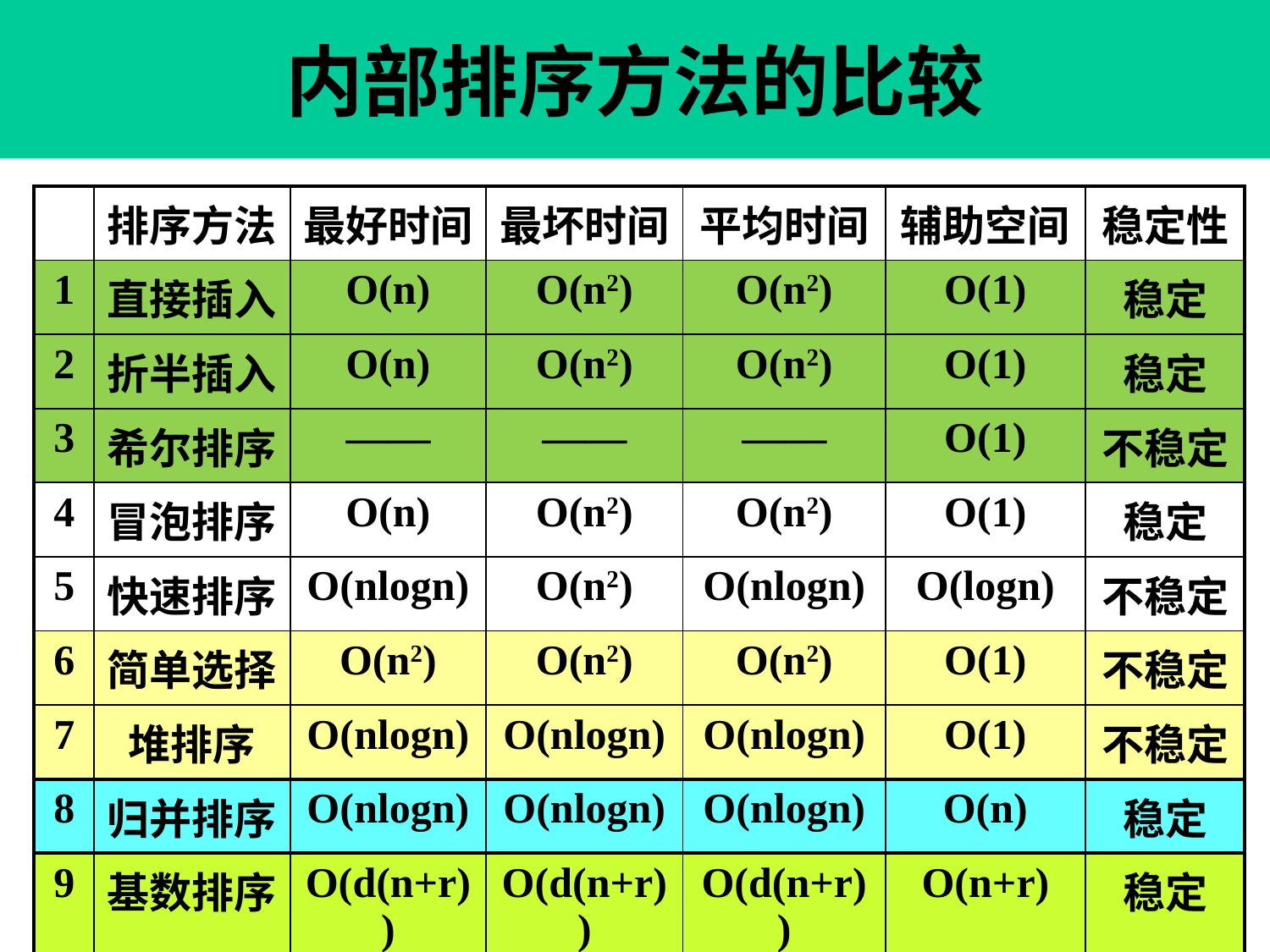

内部排序方法的比较
|  | 排序方法 | 最好时间 | 最坏时间 | 平均时间 | 辅助空间 | 稳定性 |
| --- | --- | --- | --- | --- | --- | --- |
| 1 | 直接插入 | O(n) | O(n2) | O(n2) | O(1) | 稳定 |
| 2 | 折半插入 | O(n) | O(n2) | O(n2) | O(1) | 稳定 |
| 3 | 希尔排序 | —— | —— | —— | O(1) | 不稳定 |
| 4 | 冒泡排序 | O(n) | O(n2) | O(n2) | O(1) | 稳定 |
| 5 | 快速排序 | O(nlogn) | O(n2) | O(nlogn) | O(logn) | 不稳定 |
| 6 | 简单选择 | O(n2) | O(n2) | O(n2) | O(1) | 不稳定 |
| 7 | 堆排序 | O(nlogn) | O(nlogn) | O(nlogn) | O(1) | 不稳定 |
| 8 | 归并排序 | O(nlogn) | O(nlogn) | O(nlogn) | O(n) | 稳定 |
| 9 | 基数排序 | O(d(n+r)) | O(d(n+r)) | O(d(n+r)) | O(n+r) | 稳定 |